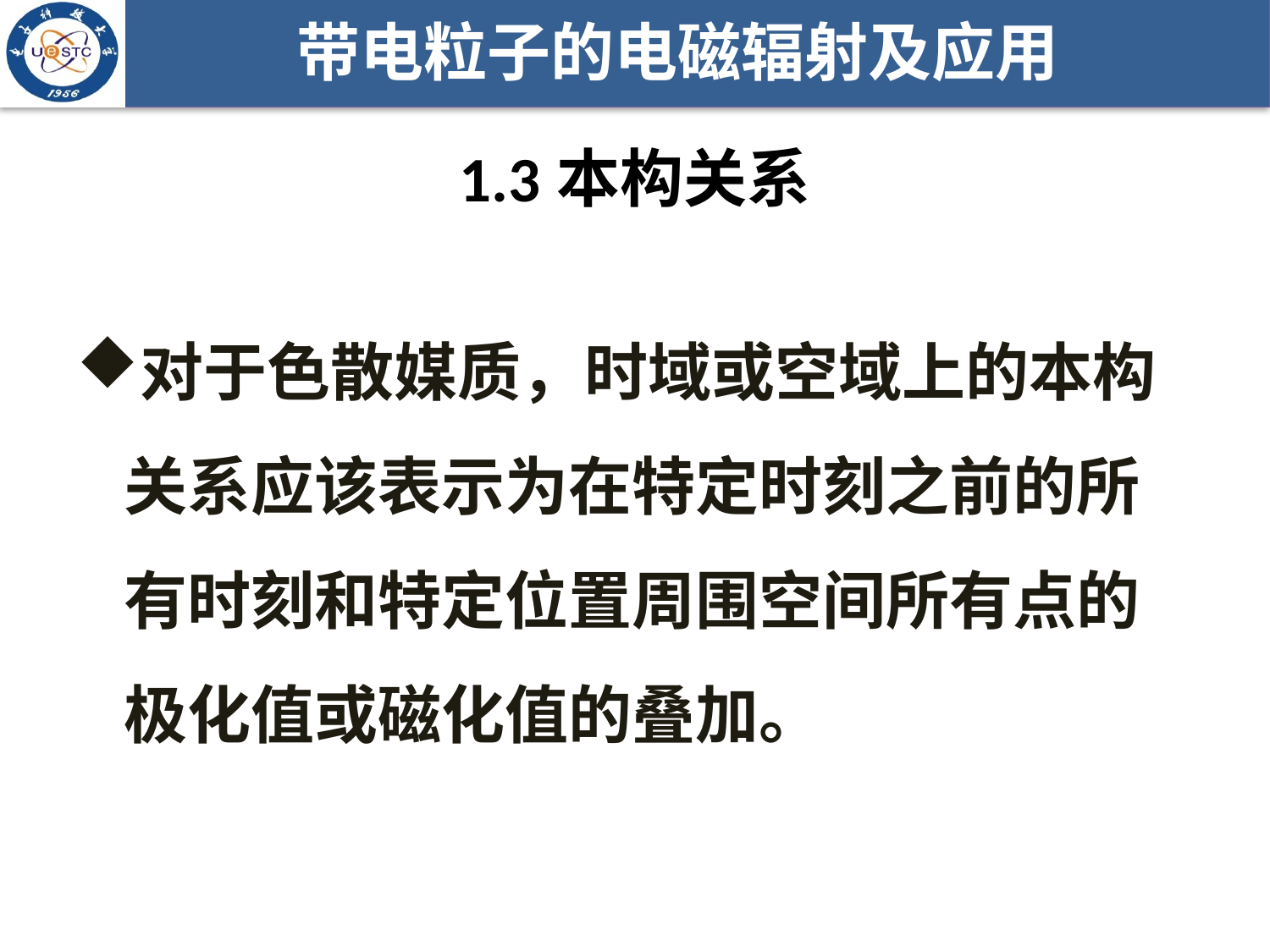

# 1.3本构关系
对于色散媒质，时域或空域上的本构关系应该表示为在特定时刻之前的所有时刻和特定位置周围空间所有点的极化值或磁化值的叠加。